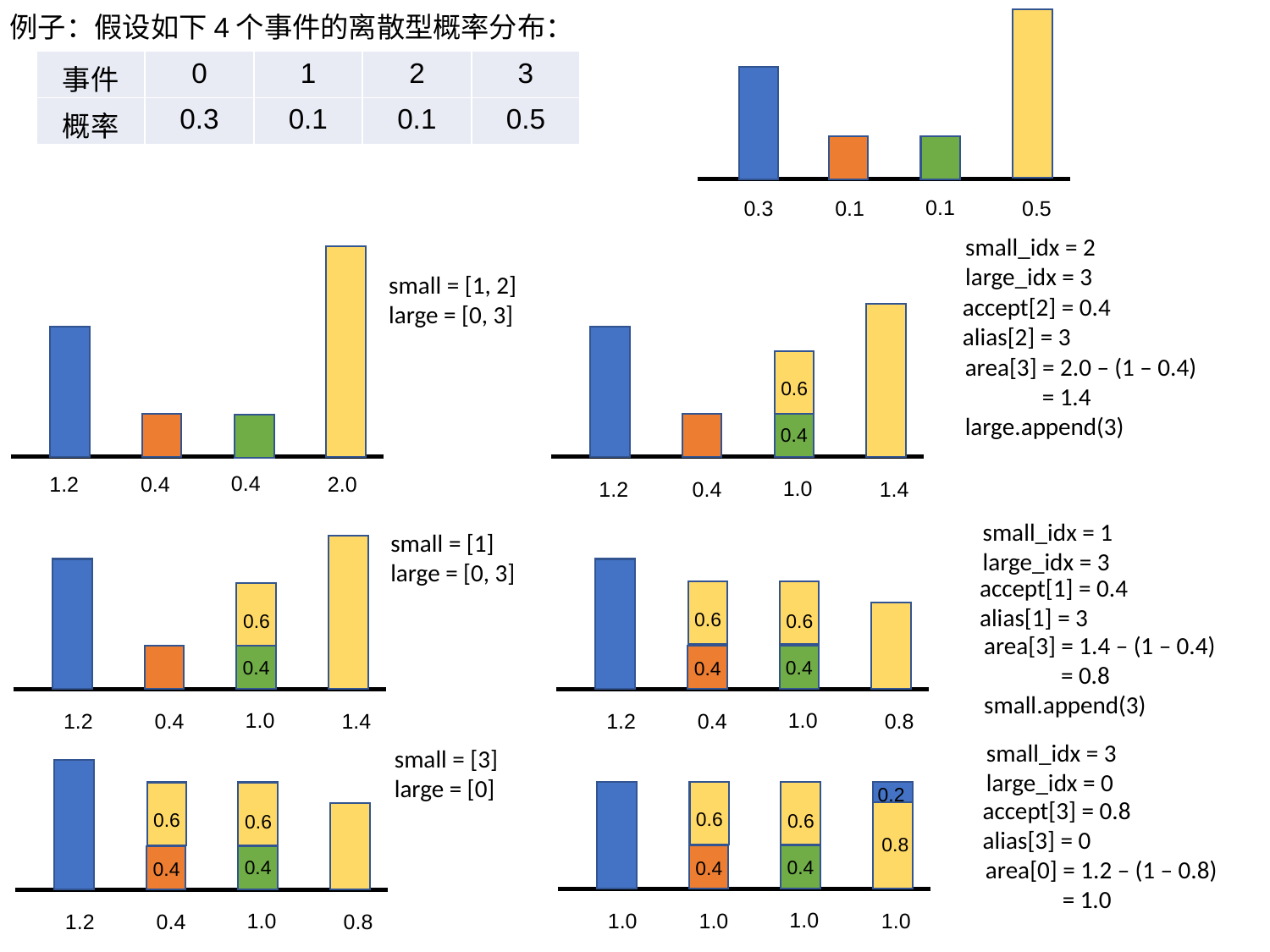

例子：假设如下4个事件的离散型概率分布：

| 事件 | 0 | 1 | 2 | 3 |
| --- | --- | --- | --- | --- |
| 概率 | 0.3 | 0.1 | 0.1 | 0.5 |

0.1
0.3
0.1
0.5
small_idx = 2
large_idx = 3

small = [1, 2]
large = [0, 3]
accept[2] = 0.4
alias[2] = 3

area[3] = 2.0 – (1 – 0.4)
              = 1.4
large.append(3)

0.6

0.4
0.4
1.2
0.4
2.0
1.0
1.2
0.4
1.4
small_idx = 1
large_idx = 3
small = [1]
large = [0, 3]

accept[1] = 0.4
alias[1] = 3

0.6
0.6
0.6

area[3] = 1.4 – (1 – 0.4)
              = 0.8
small.append(3)

0.4
0.4
0.4
1.0
1.0
1.2
0.4
1.4
1.2
0.4
0.8
small_idx = 3
large_idx = 0
small = [3]
large = [0]

0.2

accept[3] = 0.8
alias[3] = 0
0.6
0.6
0.6

0.6

0.8

area[0] = 1.2 – (1 – 0.8)
              = 1.0
0.4
0.4
0.4
0.4
1.0
1.0
1.0
1.0
1.0
1.2
0.4
0.8